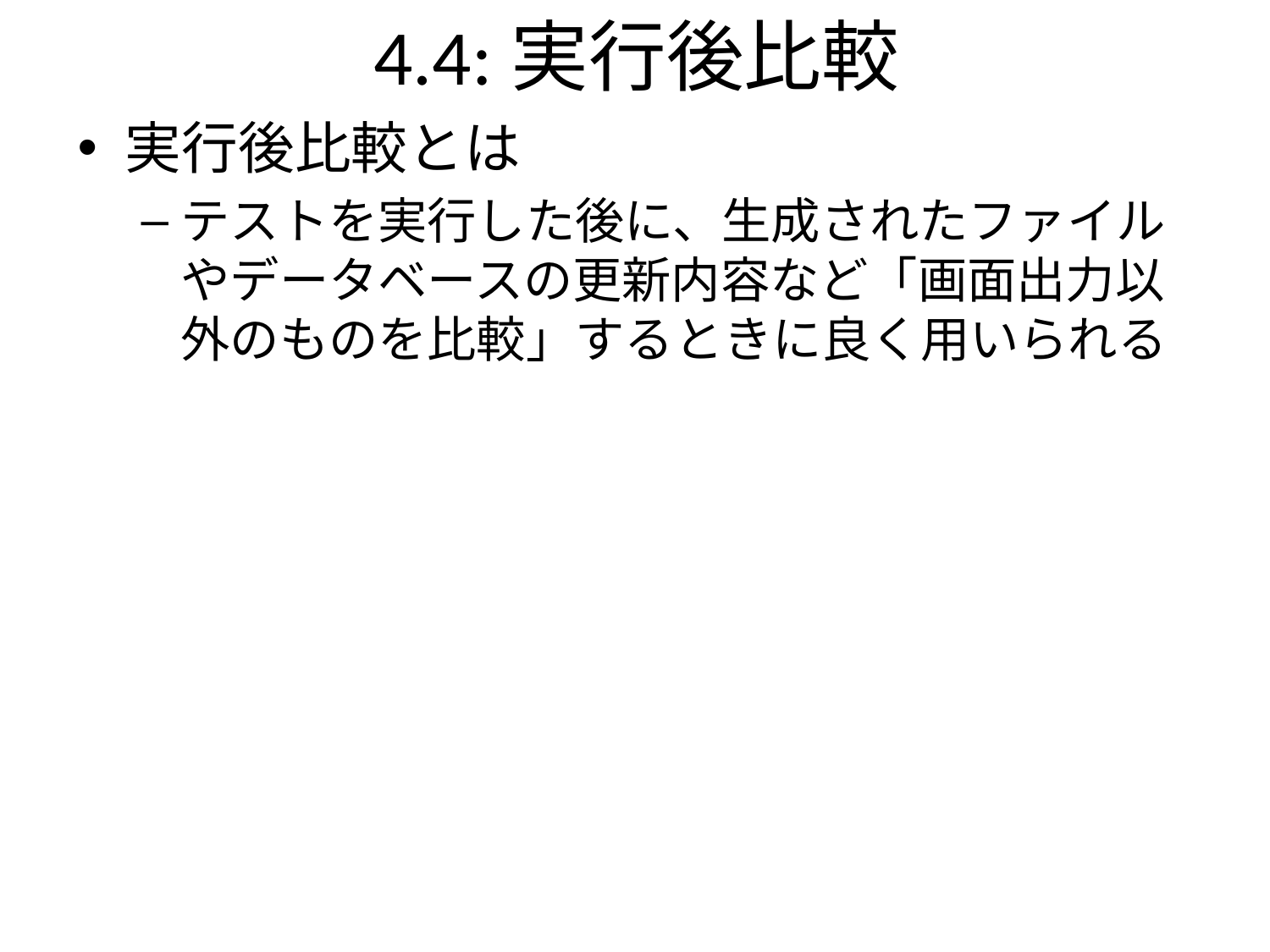

4.4:実行後比較
実行後比較とは
テストを実行した後に、生成されたファイルやデータベースの更新内容など「画面出力以外のものを比較」するときに良く用いられる